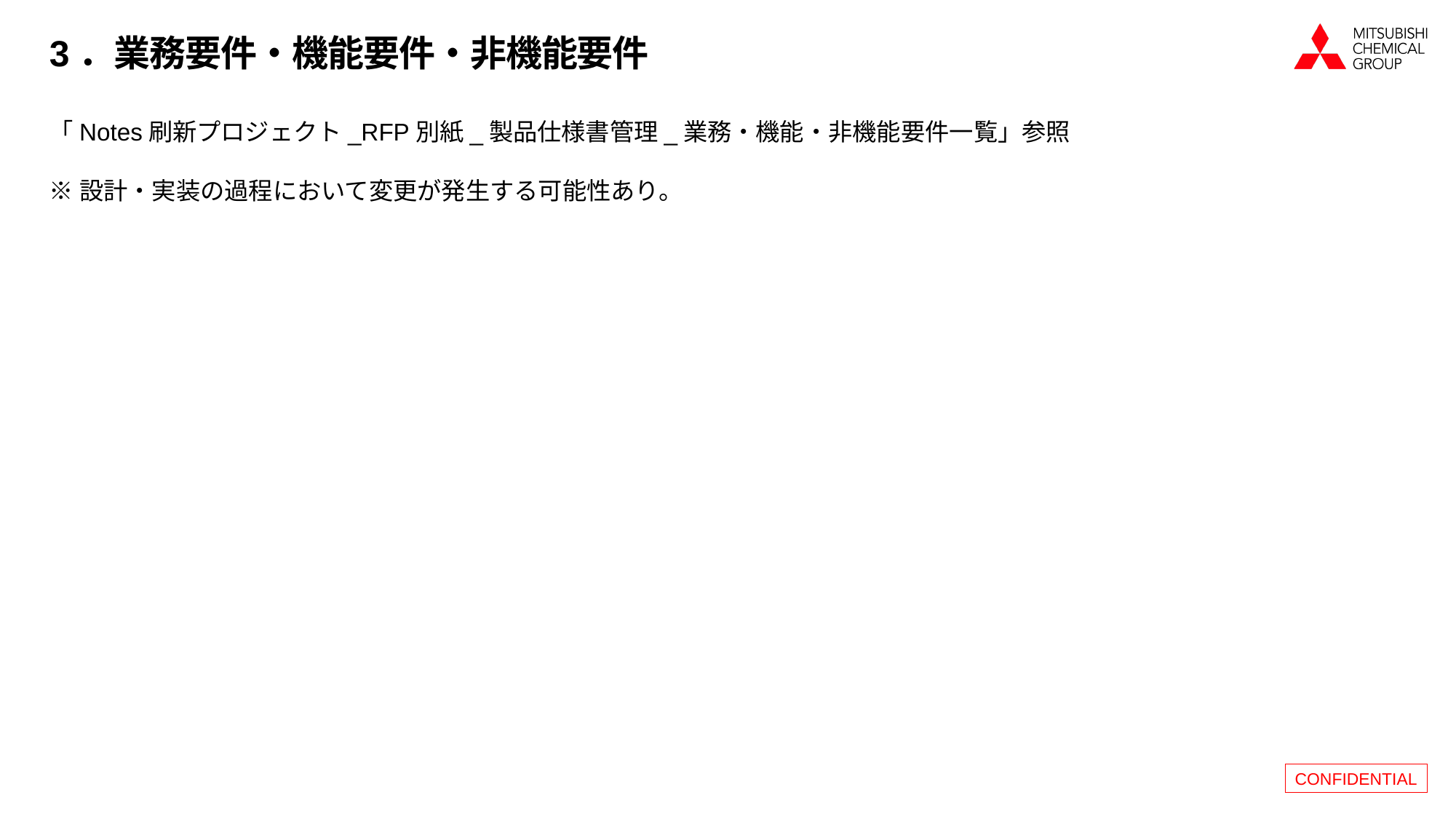

# 3．業務要件・機能要件・非機能要件
「Notes刷新プロジェクト_RFP別紙_製品仕様書管理_業務・機能・非機能要件一覧」参照
※設計・実装の過程において変更が発生する可能性あり。